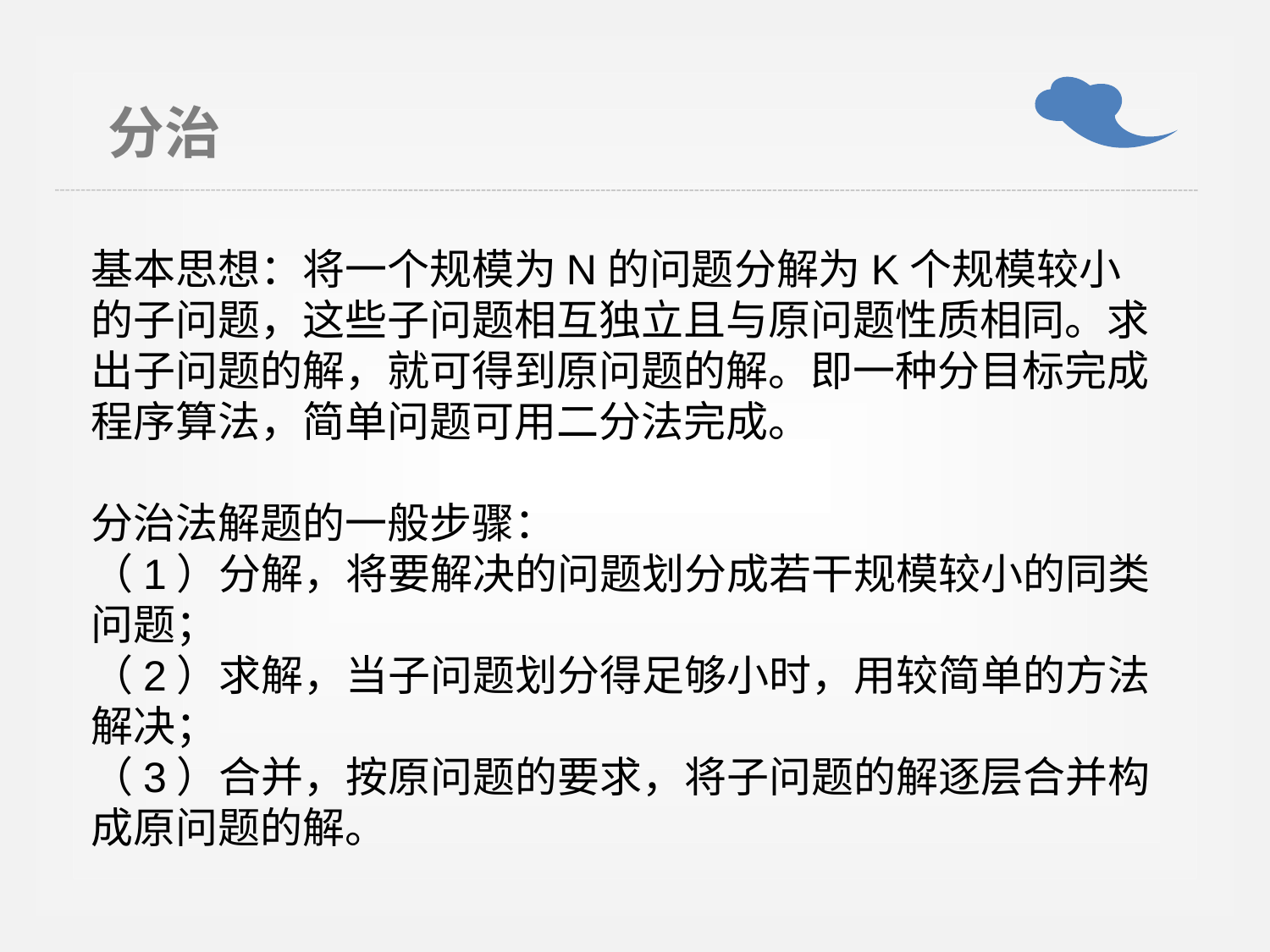

分治

基本思想：将一个规模为N的问题分解为K个规模较小的子问题，这些子问题相互独立且与原问题性质相同。求出子问题的解，就可得到原问题的解。即一种分目标完成程序算法，简单问题可用二分法完成。

分治法解题的一般步骤：
（1）分解，将要解决的问题划分成若干规模较小的同类问题；
（2）求解，当子问题划分得足够小时，用较简单的方法解决；
（3）合并，按原问题的要求，将子问题的解逐层合并构成原问题的解。